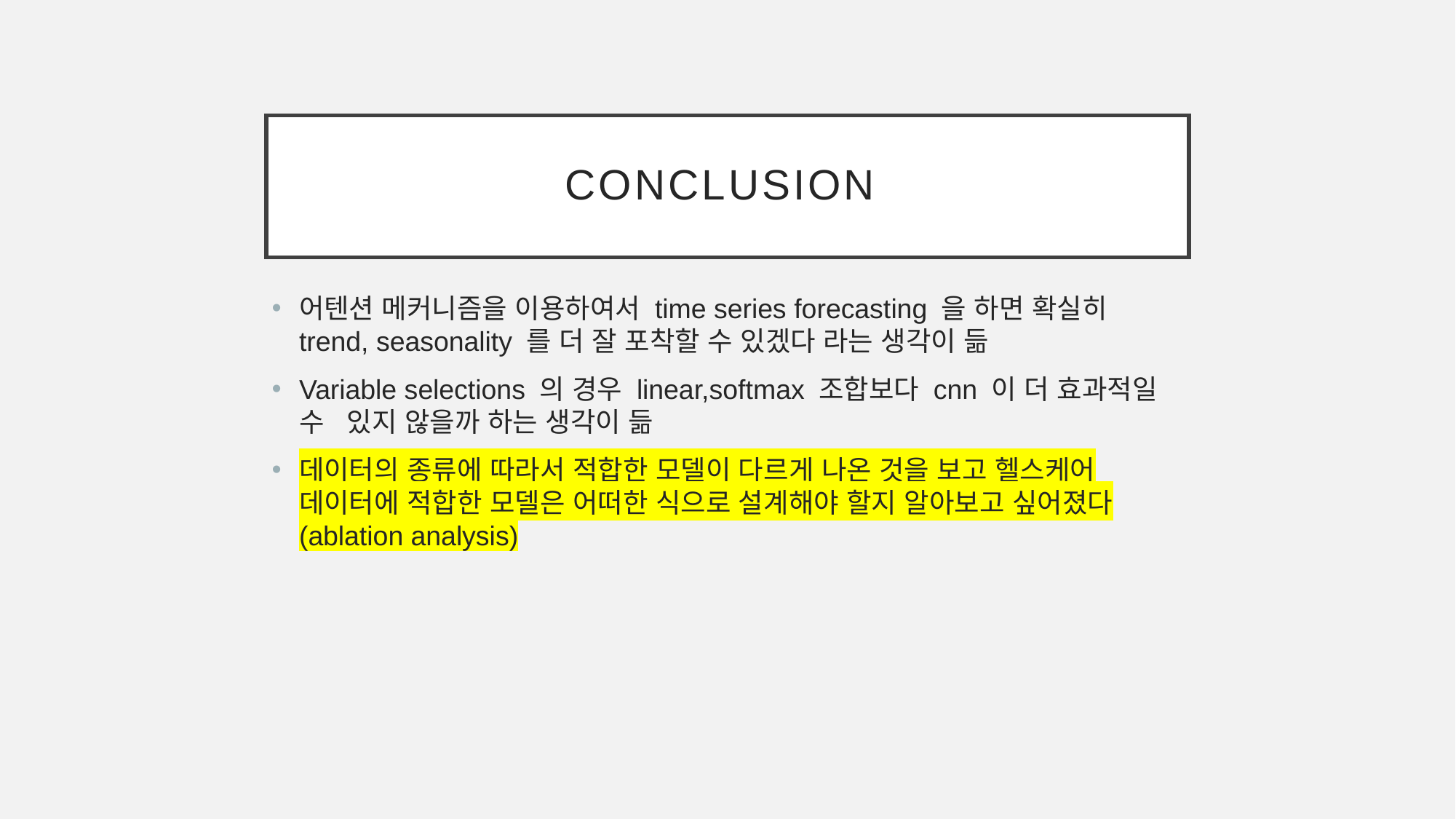

# conclusion
어텐션 메커니즘을 이용하여서 time series forecasting 을 하면 확실히 trend, seasonality 를 더 잘 포착할 수 있겠다 라는 생각이 듦
Variable selections 의 경우 linear,softmax 조합보다 cnn 이 더 효과적일 수   있지 않을까 하는 생각이 듦
데이터의 종류에 따라서 적합한 모델이 다르게 나온 것을 보고 헬스케어 데이터에 적합한 모델은 어떠한 식으로 설계해야 할지 알아보고 싶어졌다 (ablation analysis)